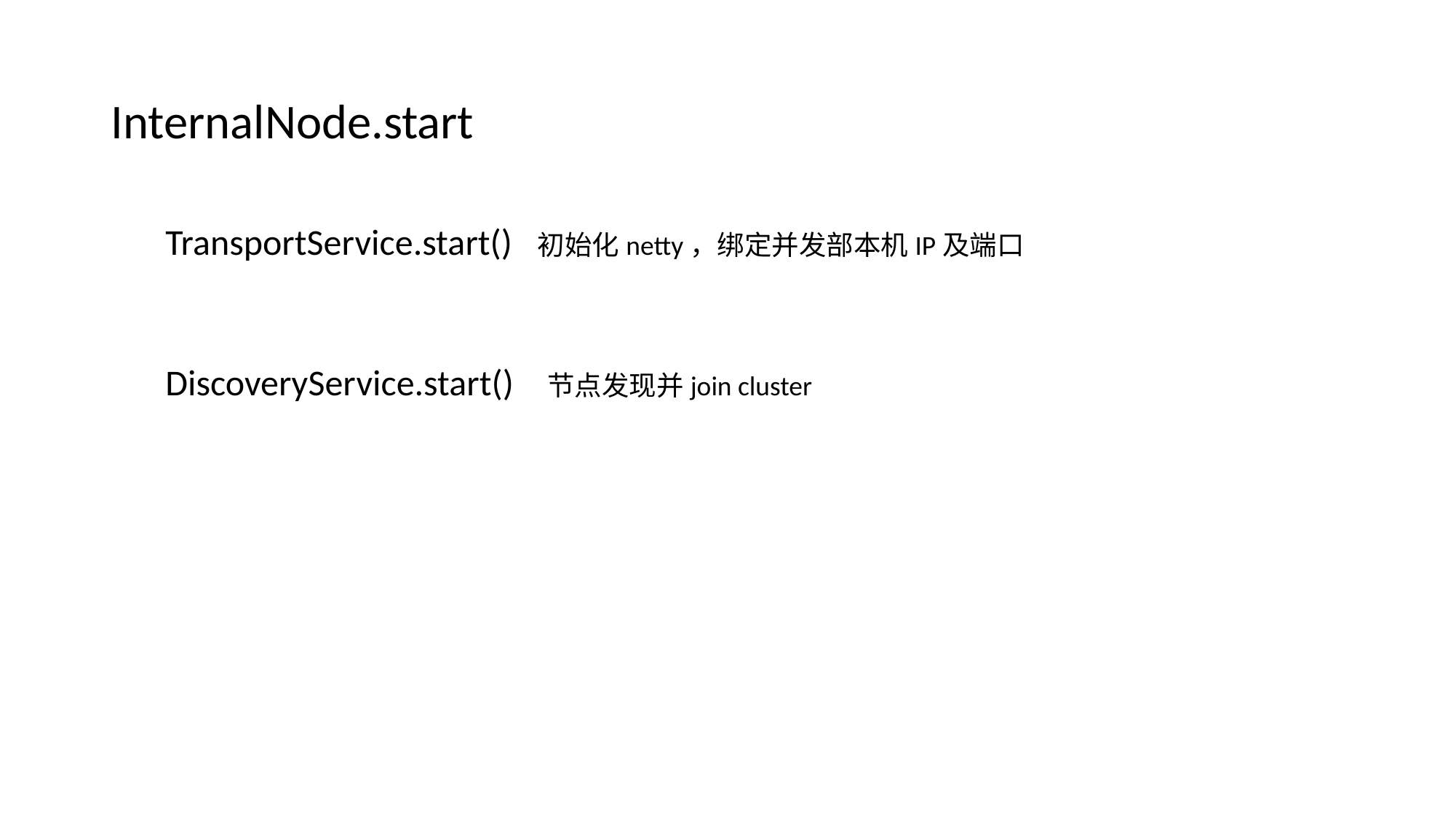

# InternalNode.start
TransportService.start()  初始化netty，绑定并发部本机IP及端口

DiscoveryService.start()   节点发现并join cluster